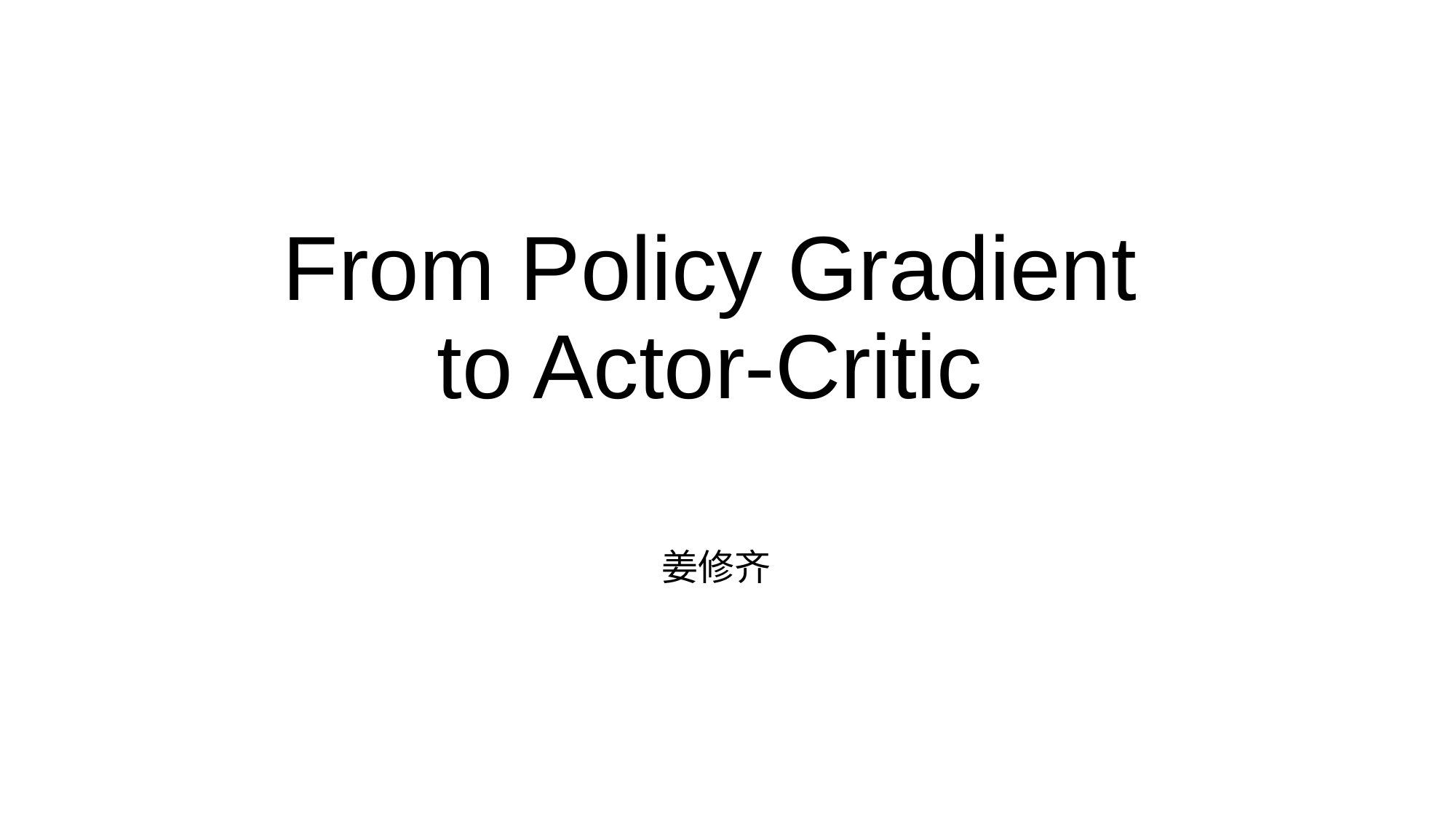

# From Policy Gradient to Actor-Critic
姜修齐